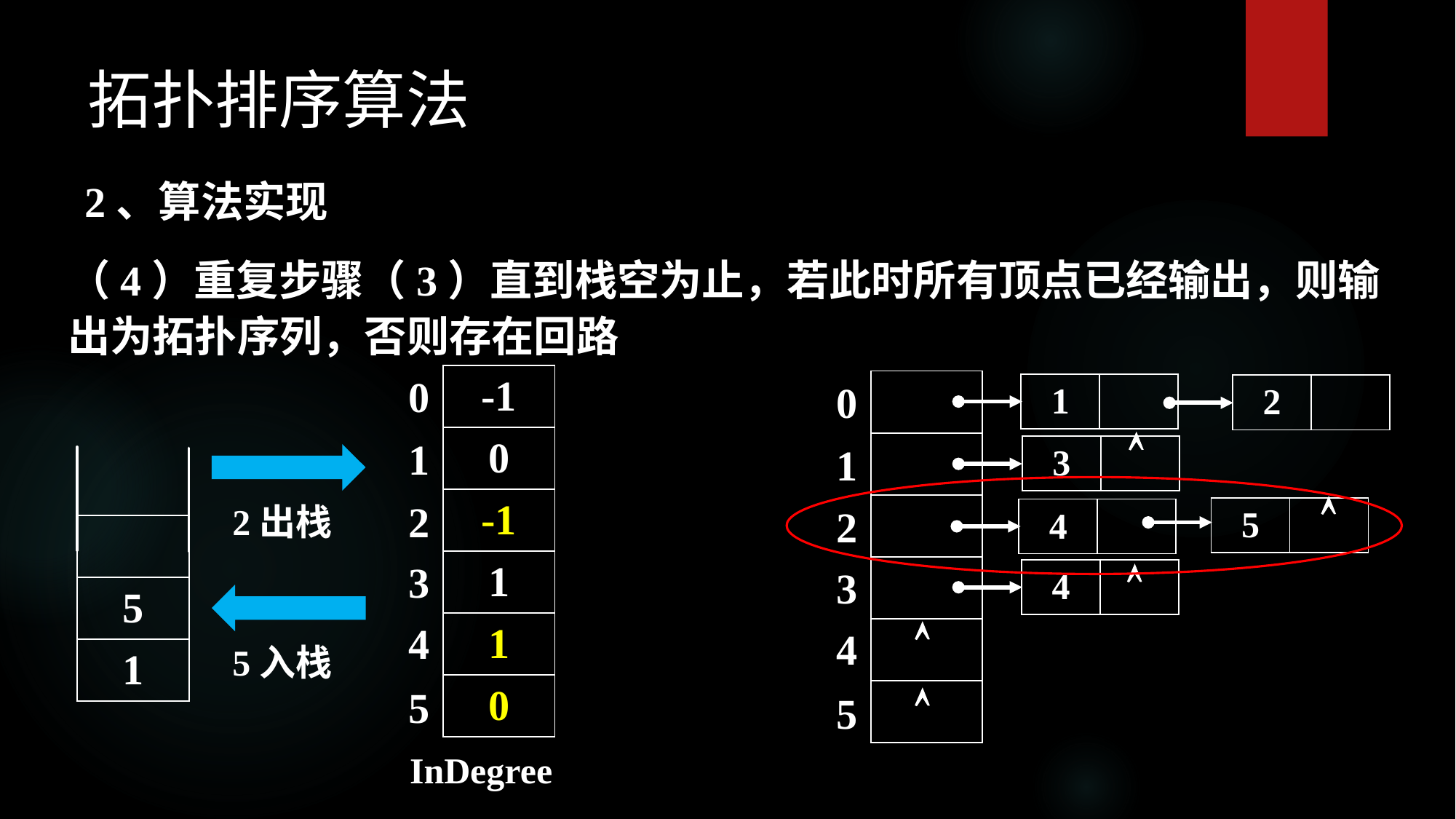

拓扑排序算法
2、算法实现
（4）重复步骤（3）直到栈空为止，若此时所有顶点已经输出，则输出为拓扑序列，否则存在回路
0
| -1 |
| --- |
| 0 |
| -1 |
| 1 |
| 1 |
| 0 |
0
|  |
| --- |
|  |
|  |
|  |
|  |
|  |
| 1 |  |
| --- | --- |
| 2 |  |
| --- | --- |
∧
1
1
| 3 |  |
| --- | --- |

2出栈

∧
2
2
| 5 |  |
| --- | --- |
| 4 |  |
| --- | --- |
|  |
| --- |
| 5 |
| 1 |
3
∧
3
| 4 |  |
| --- | --- |

5入栈
∧
4
4
5
∧
5
InDegree